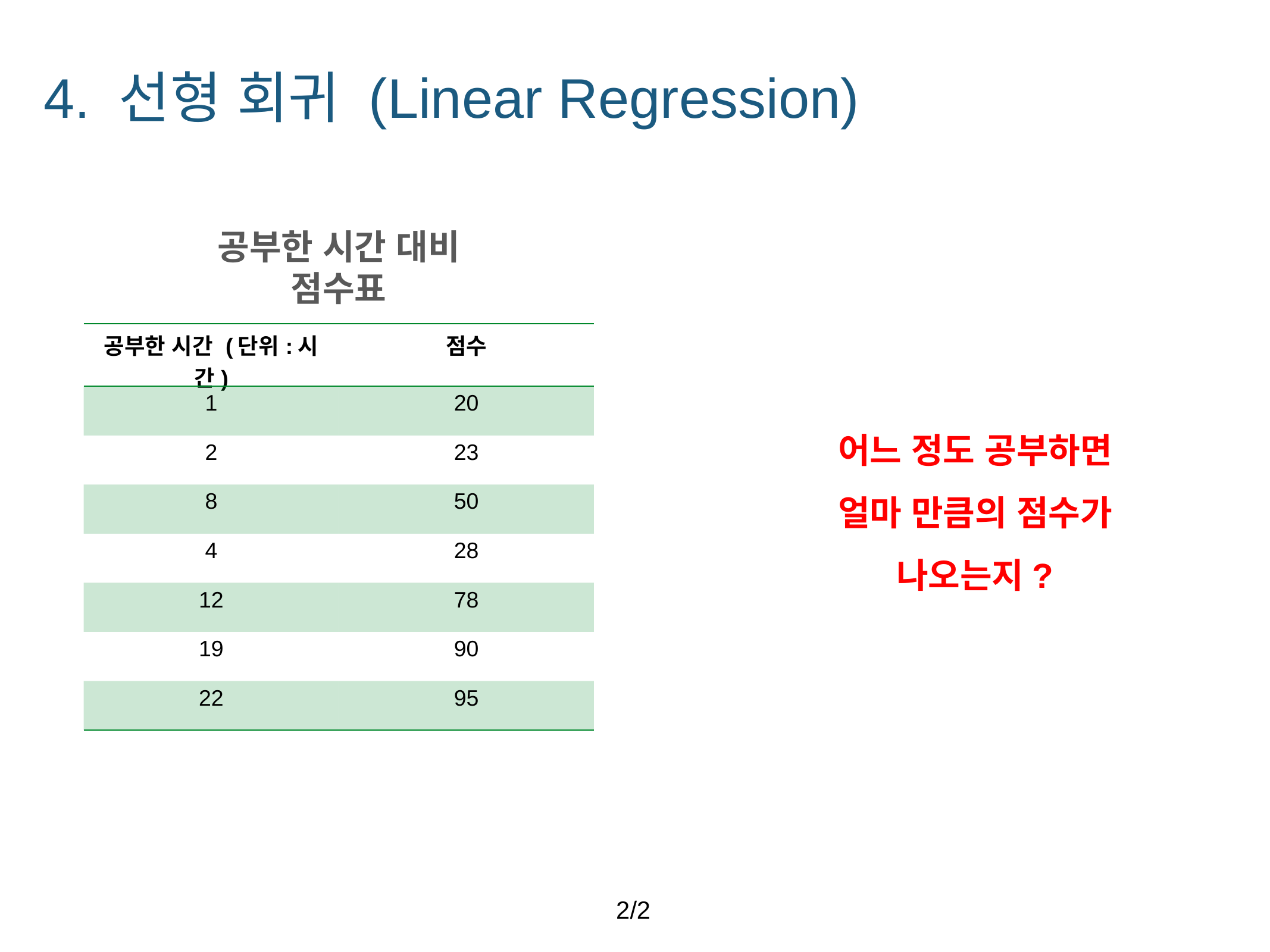

4. 선형 회귀 (Linear Regression)
공부한 시간 대비 점수표
| 공부한 시간 (단위:시간) | 점수 |
| --- | --- |
| 1 | 20 |
| 2 | 23 |
| 8 | 50 |
| 4 | 28 |
| 12 | 78 |
| 19 | 90 |
| 22 | 95 |
어느 정도 공부하면
얼마 만큼의 점수가 나오는지?
2/2